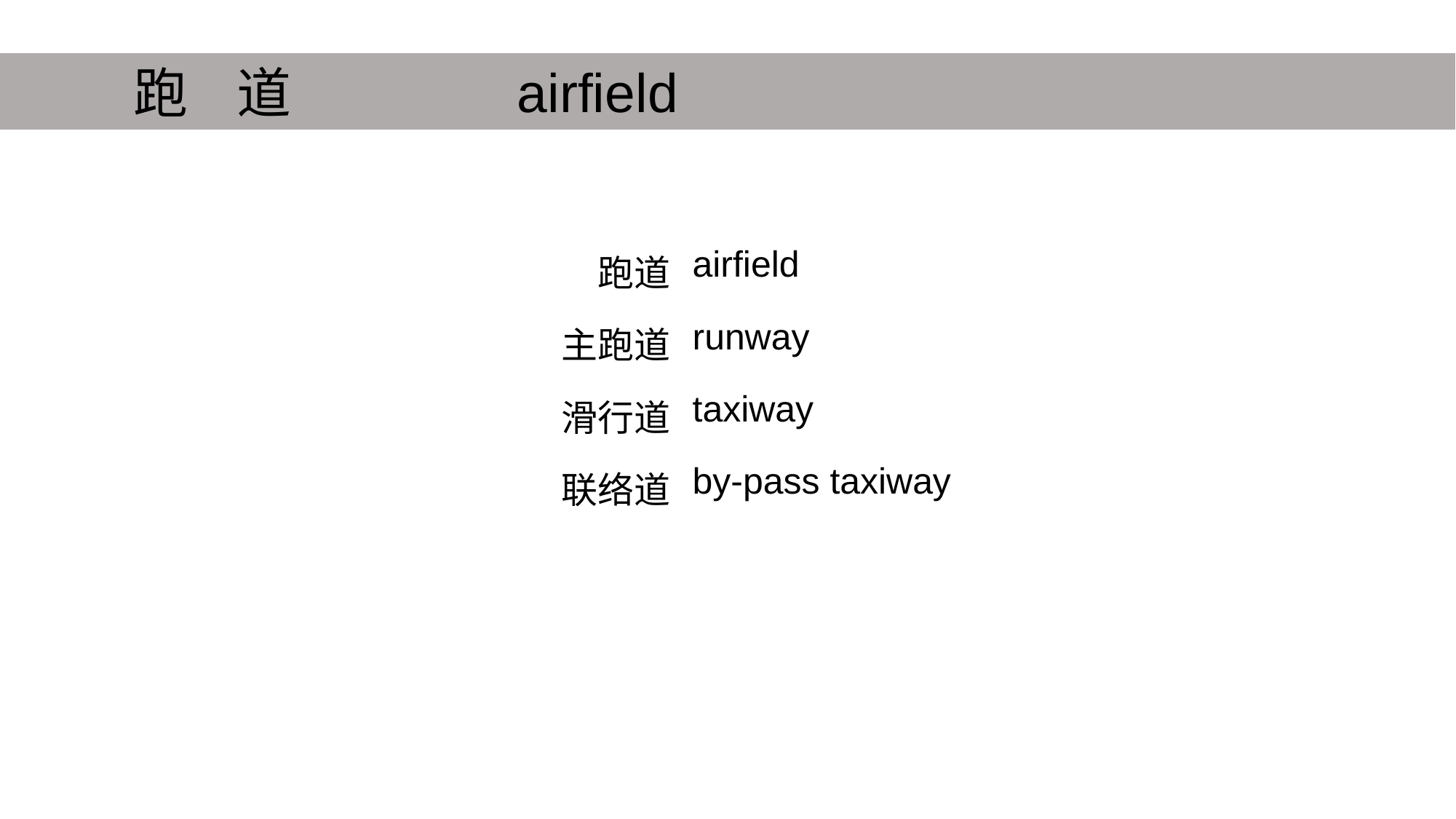

airfield
         跑    道
| 跑道 | airfield |
| --- | --- |
| 主跑道 | runway |
| 滑行道 | taxiway |
| 联络道 | by-pass taxiway |
|  |  |